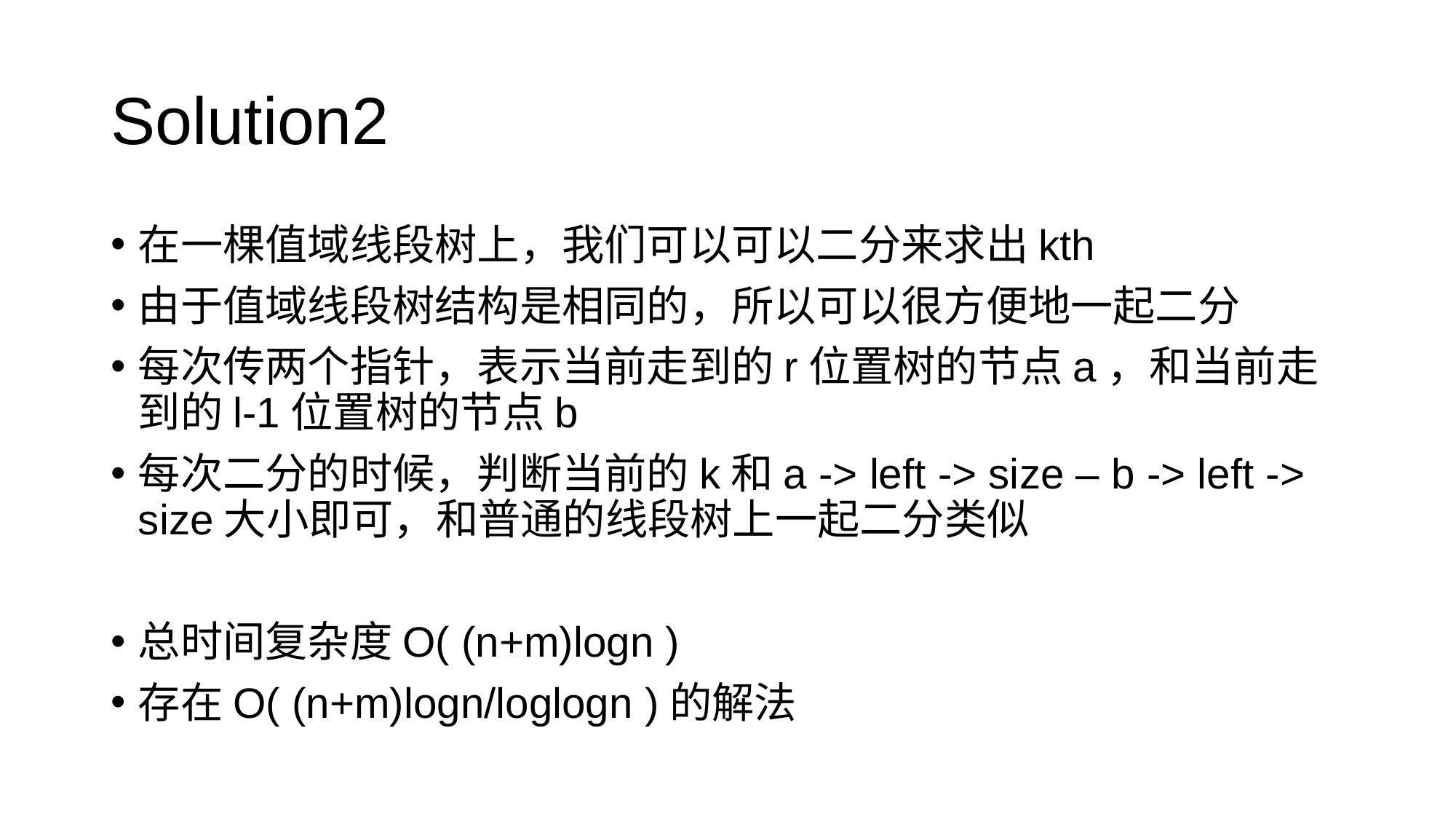

# Solution2
在一棵值域线段树上，我们可以可以二分来求出kth
由于值域线段树结构是相同的，所以可以很方便地一起二分
每次传两个指针，表示当前走到的r位置树的节点a，和当前走到的l-1位置树的节点b
每次二分的时候，判断当前的k和a -> left -> size – b -> left -> size大小即可，和普通的线段树上一起二分类似

总时间复杂度O( (n+m)logn )
存在O( (n+m)logn/loglogn )的解法